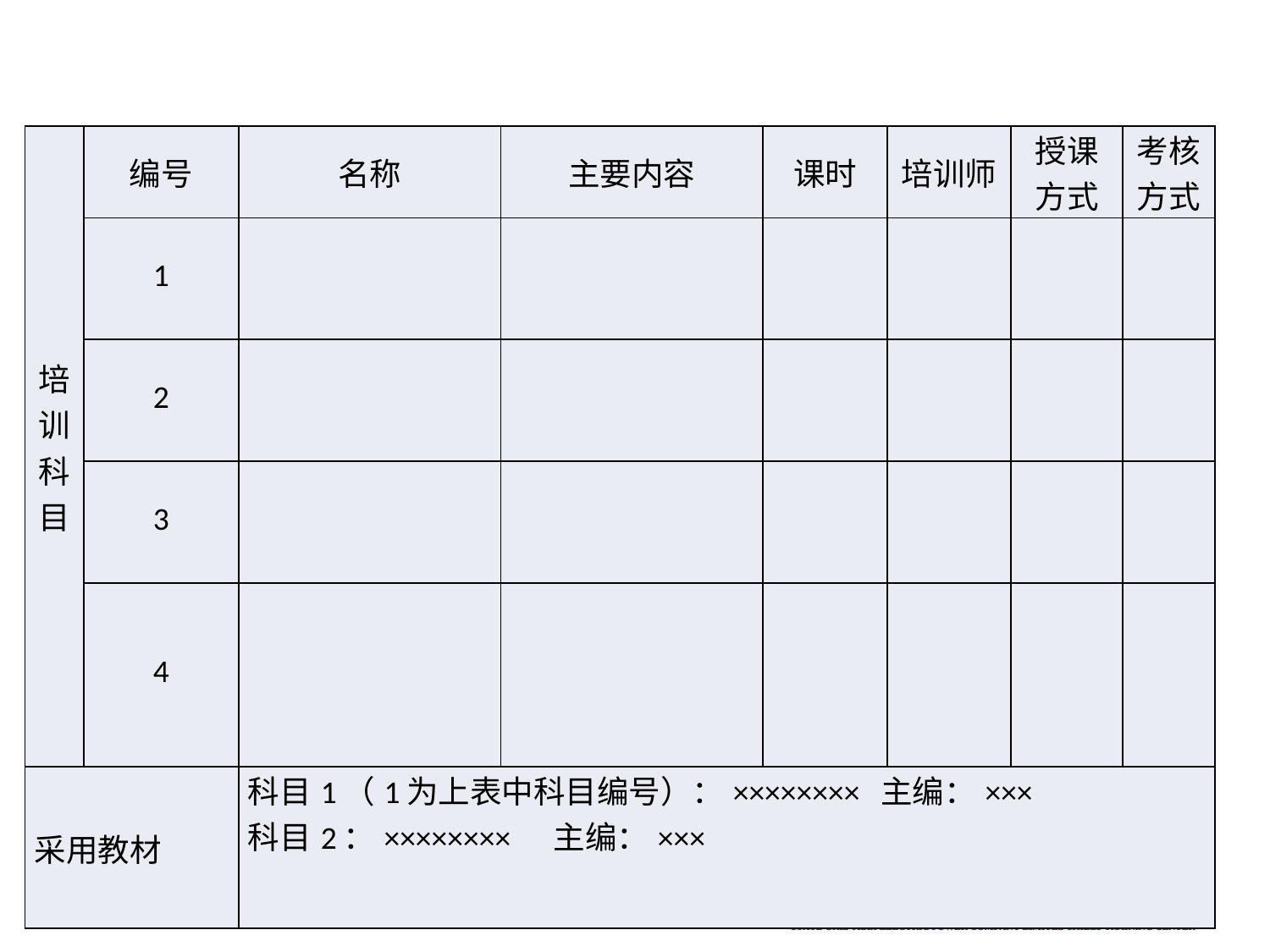

| 培训科目 | 编号 | 名称 | 主要内容 | 课时 | 培训师 | 授课 方式 | 考核 方式 |
| --- | --- | --- | --- | --- | --- | --- | --- |
|  | 1 |  |  |  |  |  |  |
|  | 2 |  |  |  |  |  |  |
|  | 3 |  |  |  |  |  |  |
|  | 4 |  |  |  |  |  |  |
| 采用教材 |  | 科目1（1为上表中科目编号）：×××××××× 主编：××× 科目2：×××××××× 主编：××× |  |  |  |  |  |